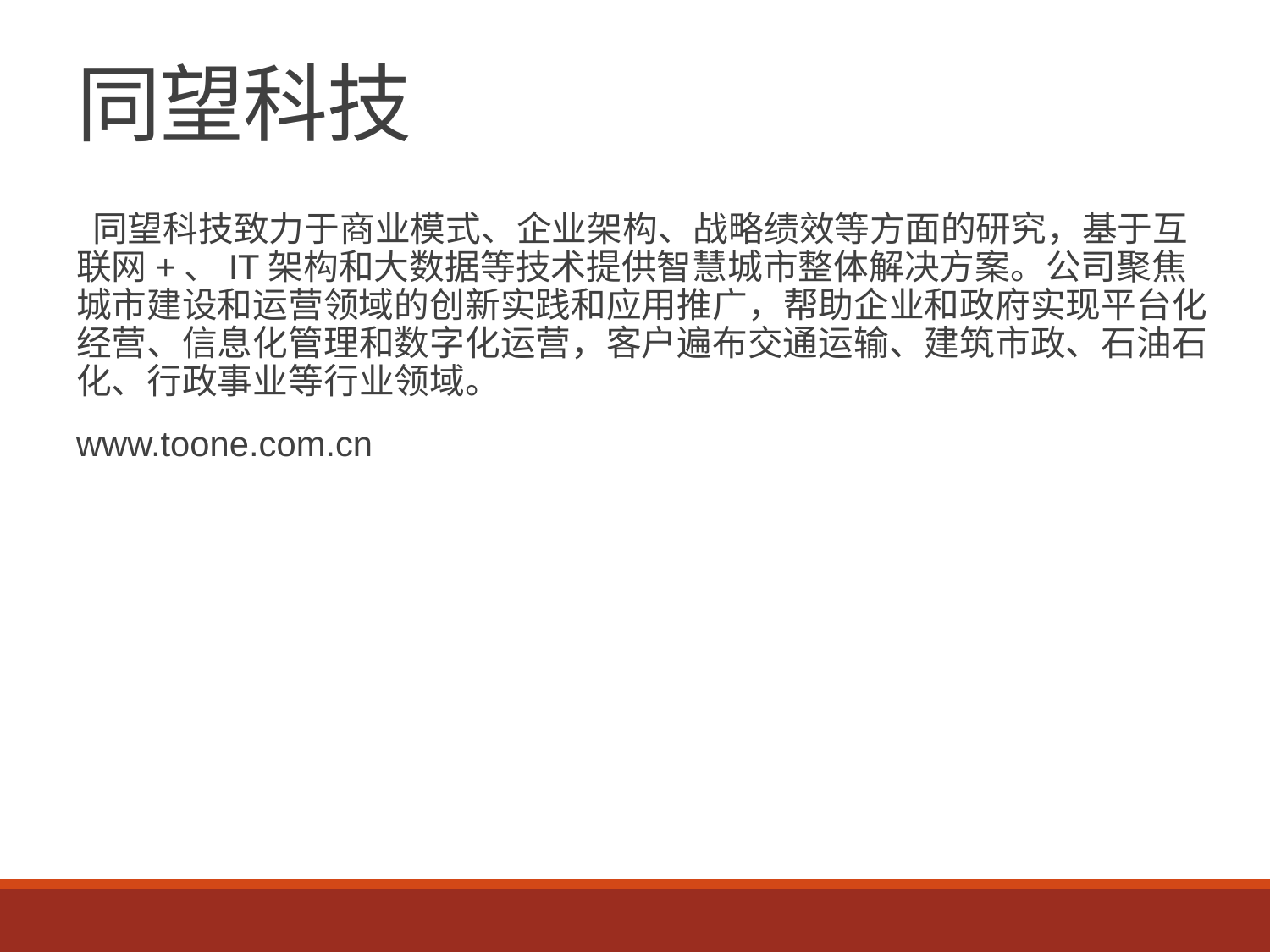

# 同望科技
 同望科技致力于商业模式、企业架构、战略绩效等方面的研究，基于互联网+、IT架构和大数据等技术提供智慧城市整体解决方案。公司聚焦城市建设和运营领域的创新实践和应用推广，帮助企业和政府实现平台化经营、信息化管理和数字化运营，客户遍布交通运输、建筑市政、石油石化、行政事业等行业领域。
www.toone.com.cn